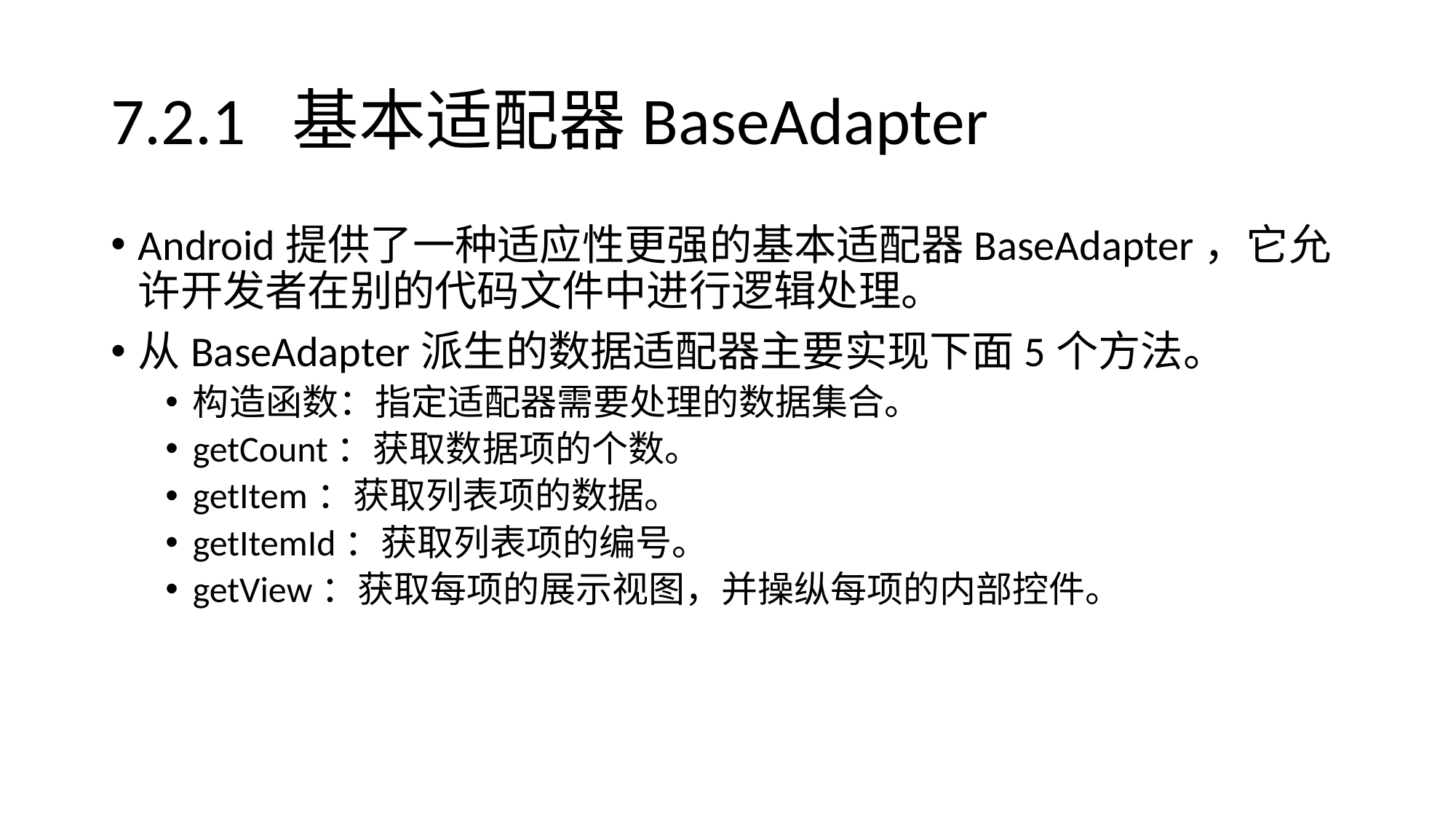

# 7.2.1  基本适配器BaseAdapter
Android提供了一种适应性更强的基本适配器BaseAdapter，它允许开发者在别的代码文件中进行逻辑处理。
从BaseAdapter派生的数据适配器主要实现下面5个方法。
构造函数：指定适配器需要处理的数据集合。
getCount：获取数据项的个数。
getItem：获取列表项的数据。
getItemId：获取列表项的编号。
getView：获取每项的展示视图，并操纵每项的内部控件。